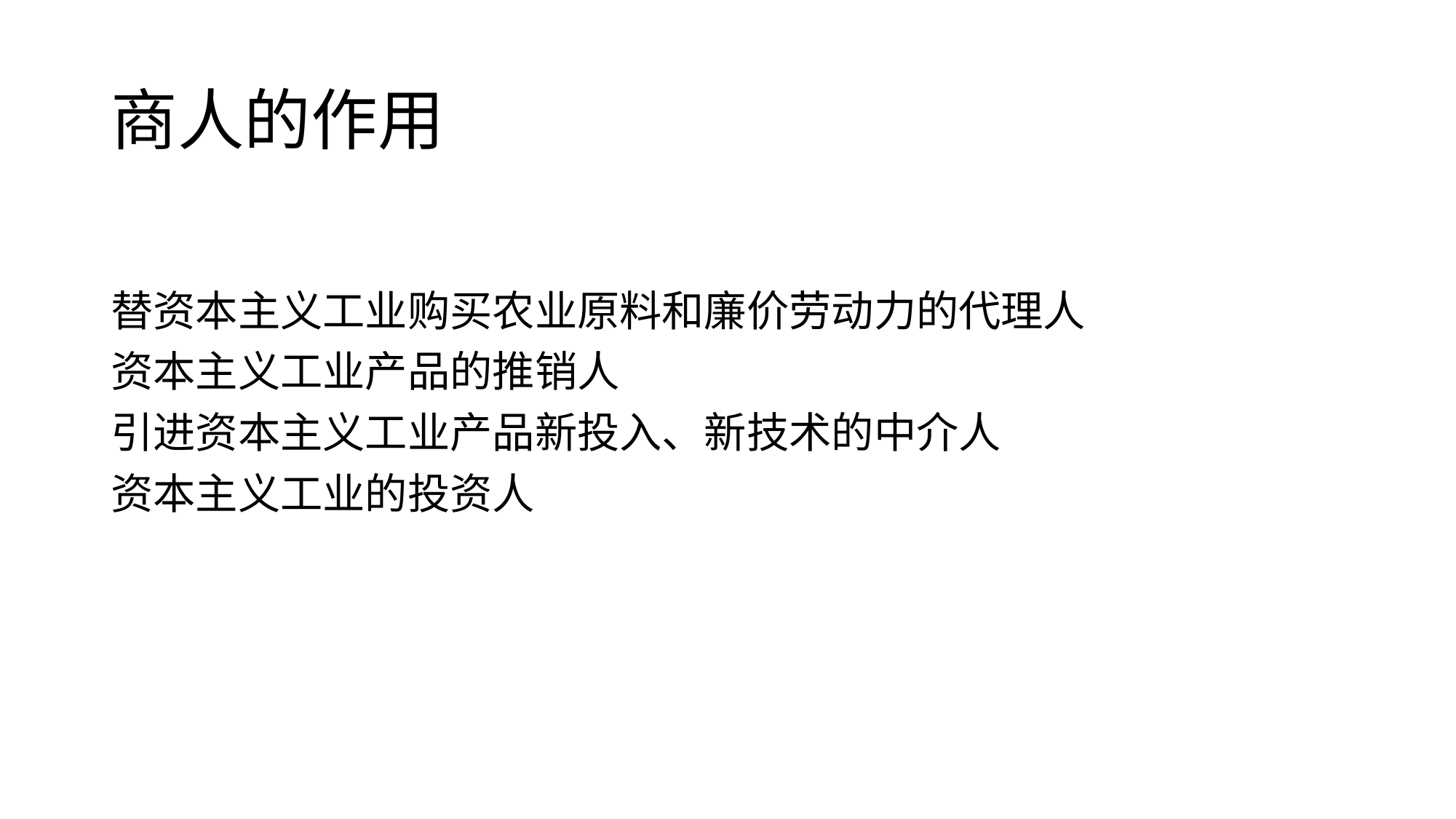

# 商人的作用

替资本主义工业购买农业原料和廉价劳动力的代理人
资本主义工业产品的推销人
引进资本主义工业产品新投入、新技术的中介人
资本主义工业的投资人